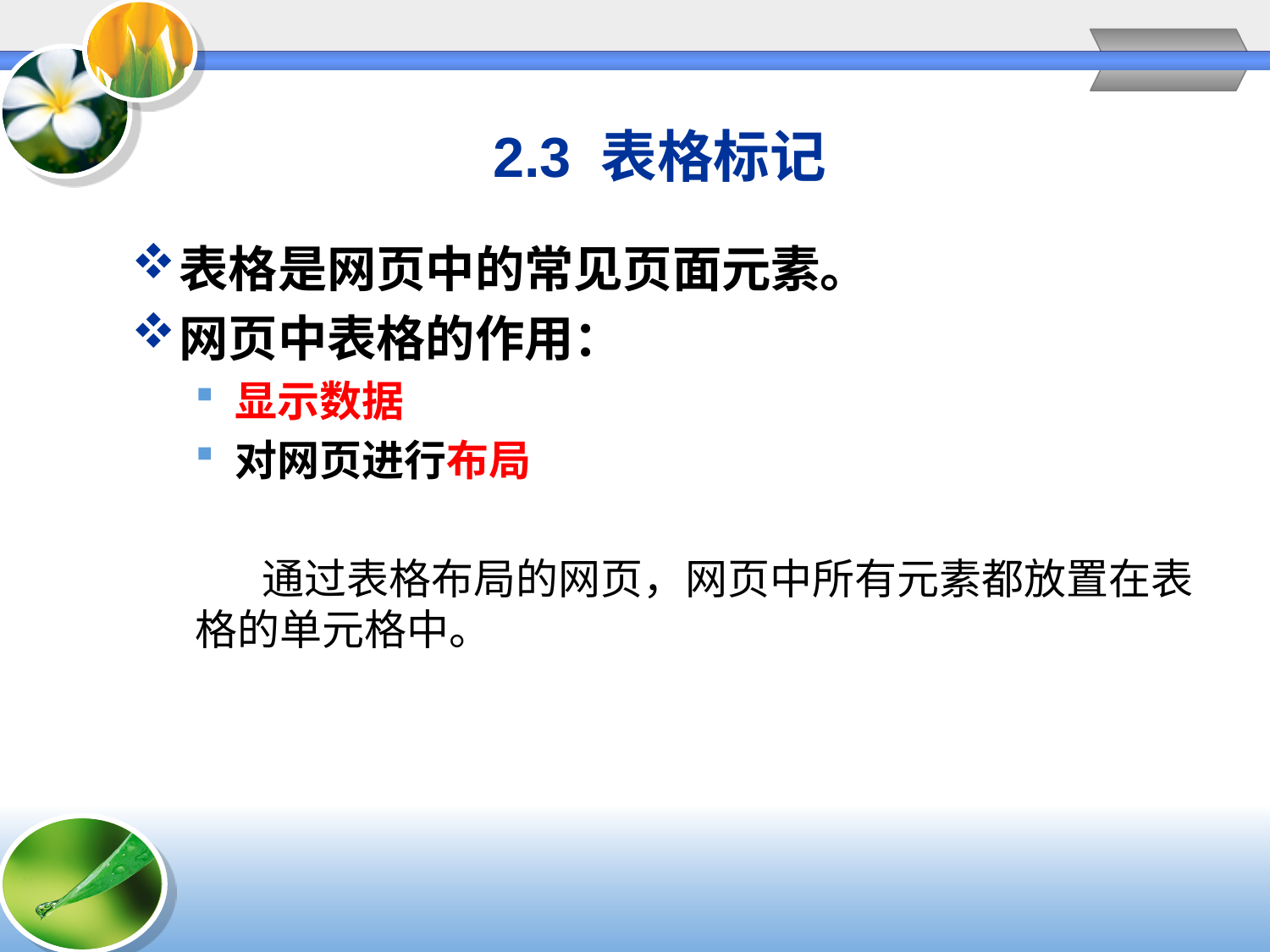

# 2.3 表格标记
表格是网页中的常见页面元素。
网页中表格的作用：
显示数据
对网页进行布局

      通过表格布局的网页，网页中所有元素都放置在表格的单元格中。